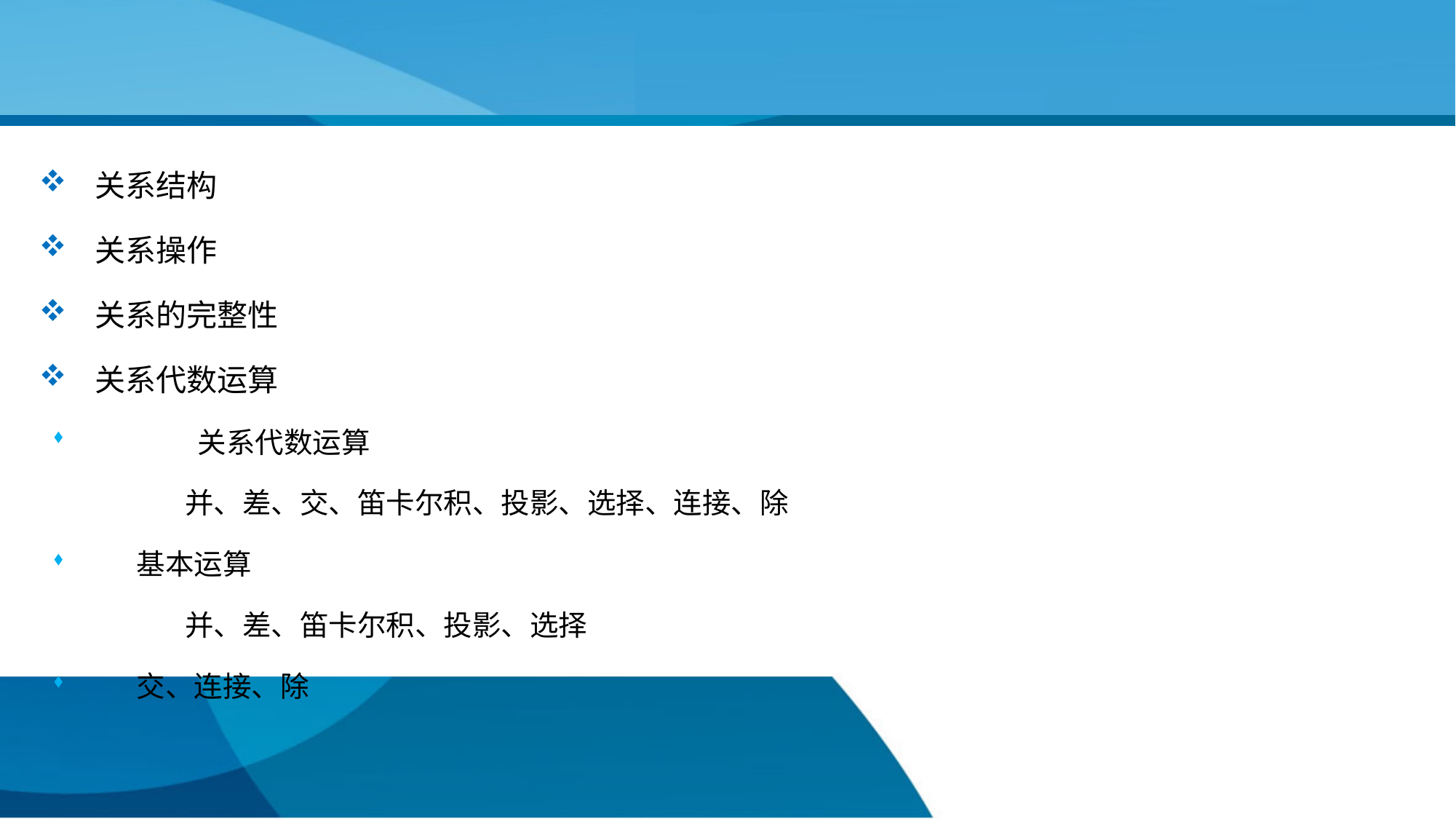

关系结构
关系操作
关系的完整性
关系代数运算
	关系代数运算
	并、差、交、笛卡尔积、投影、选择、连接、除
	基本运算
	并、差、笛卡尔积、投影、选择
	交、连接、除